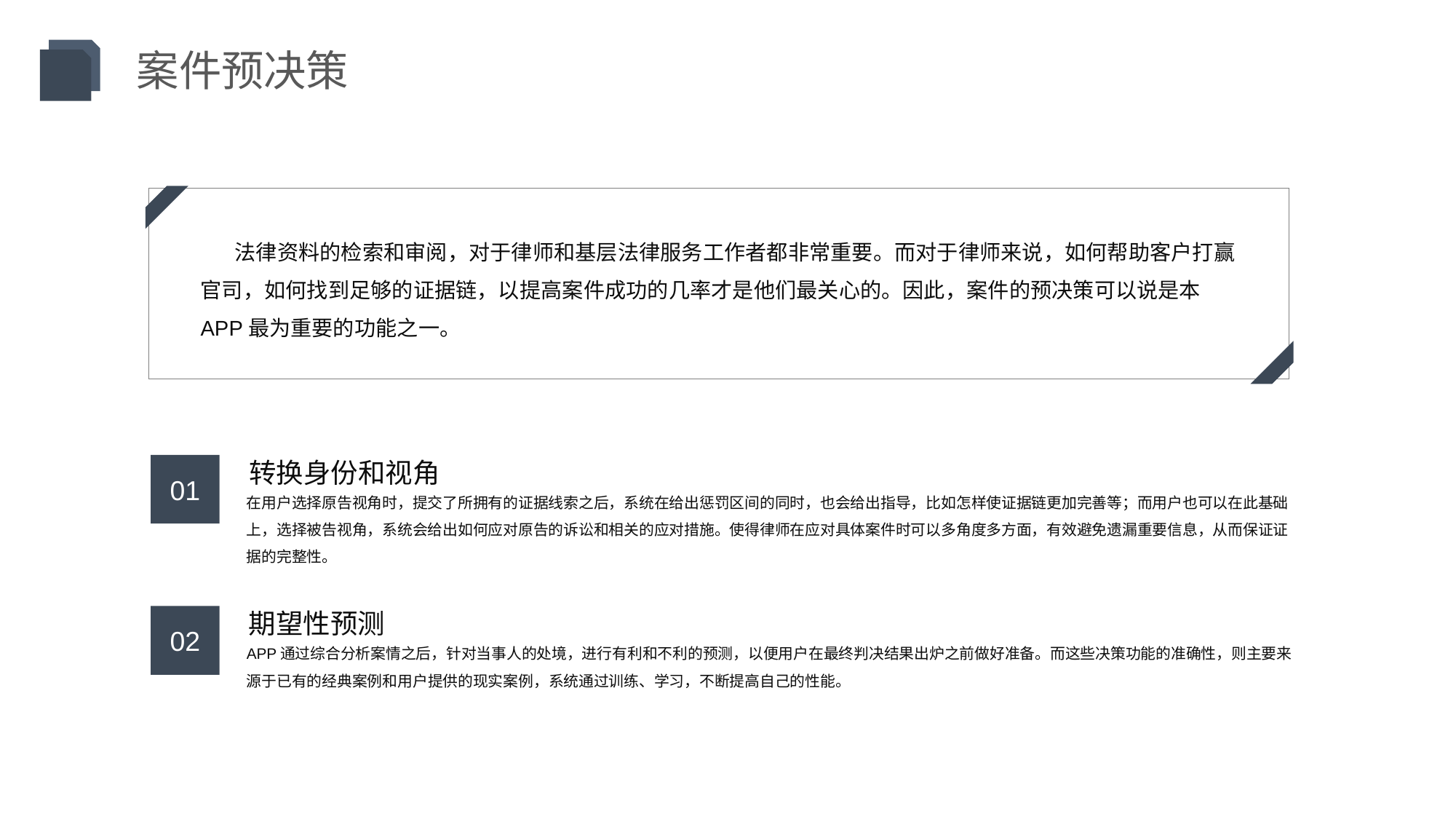

案件预决策

法律资料的检索和审阅，对于律师和基层法律服务工作者都非常重要。而对于律师来说，如何帮助客户打赢官司，如何找到足够的证据链，以提高案件成功的几率才是他们最关心的。因此，案件的预决策可以说是本APP最为重要的功能之一。

转换身份和视角
在用户选择原告视角时，提交了所拥有的证据线索之后，系统在给出惩罚区间的同时，也会给出指导，比如怎样使证据链更加完善等；而用户也可以在此基础上，选择被告视角，系统会给出如何应对原告的诉讼和相关的应对措施。使得律师在应对具体案件时可以多角度多方面，有效避免遗漏重要信息，从而保证证据的完整性。
01
期望性预测
APP通过综合分析案情之后，针对当事人的处境，进行有利和不利的预测，以便用户在最终判决结果出炉之前做好准备。而这些决策功能的准确性，则主要来源于已有的经典案例和用户提供的现实案例，系统通过训练、学习，不断提高自己的性能。
02